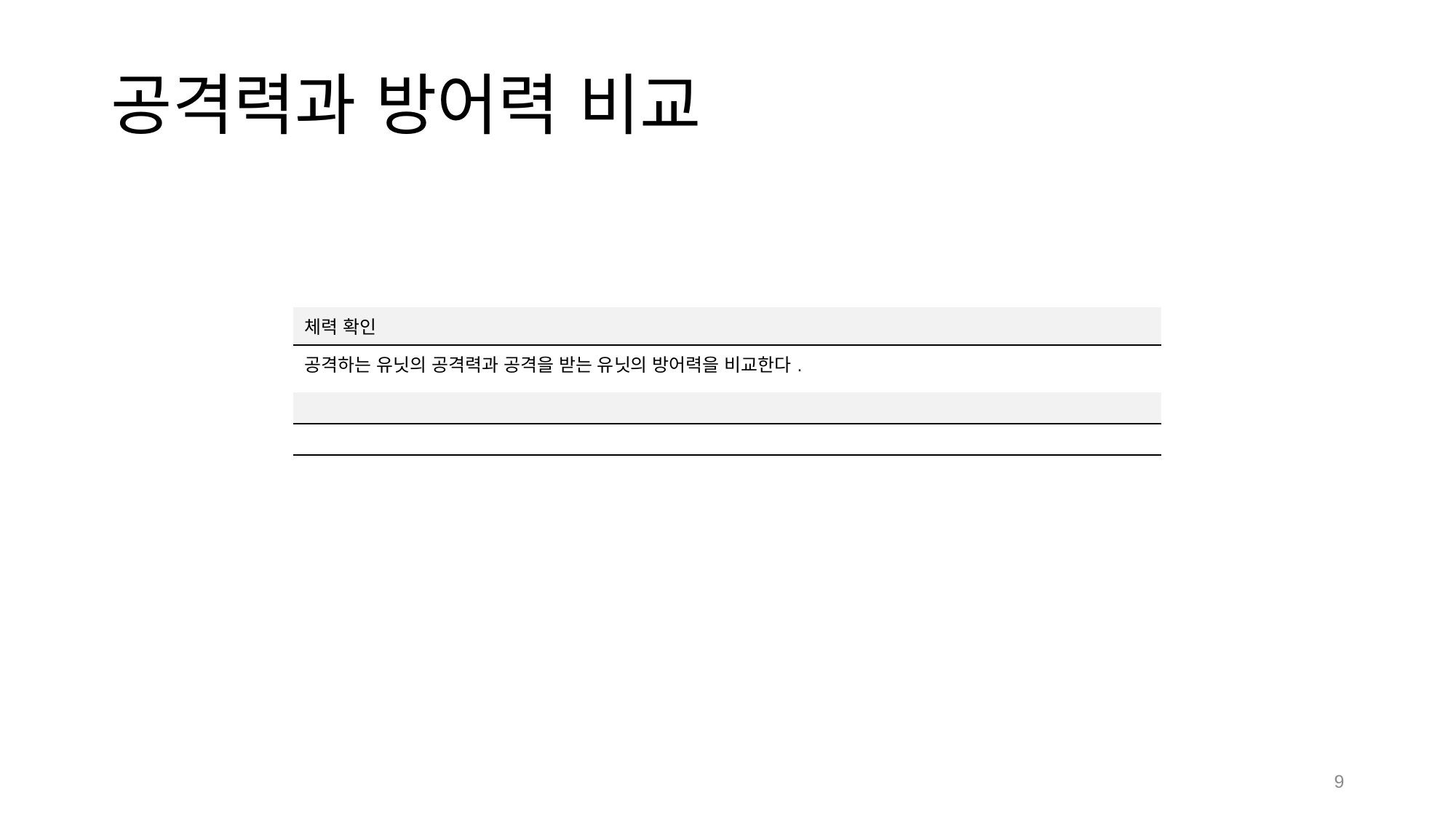

# 공격력과 방어력 비교
| 체력 확인 |
| --- |
| 공격하는 유닛의 공격력과 공격을 받는 유닛의 방어력을 비교한다. |
|  |
| --- |
|  |
|  |
9